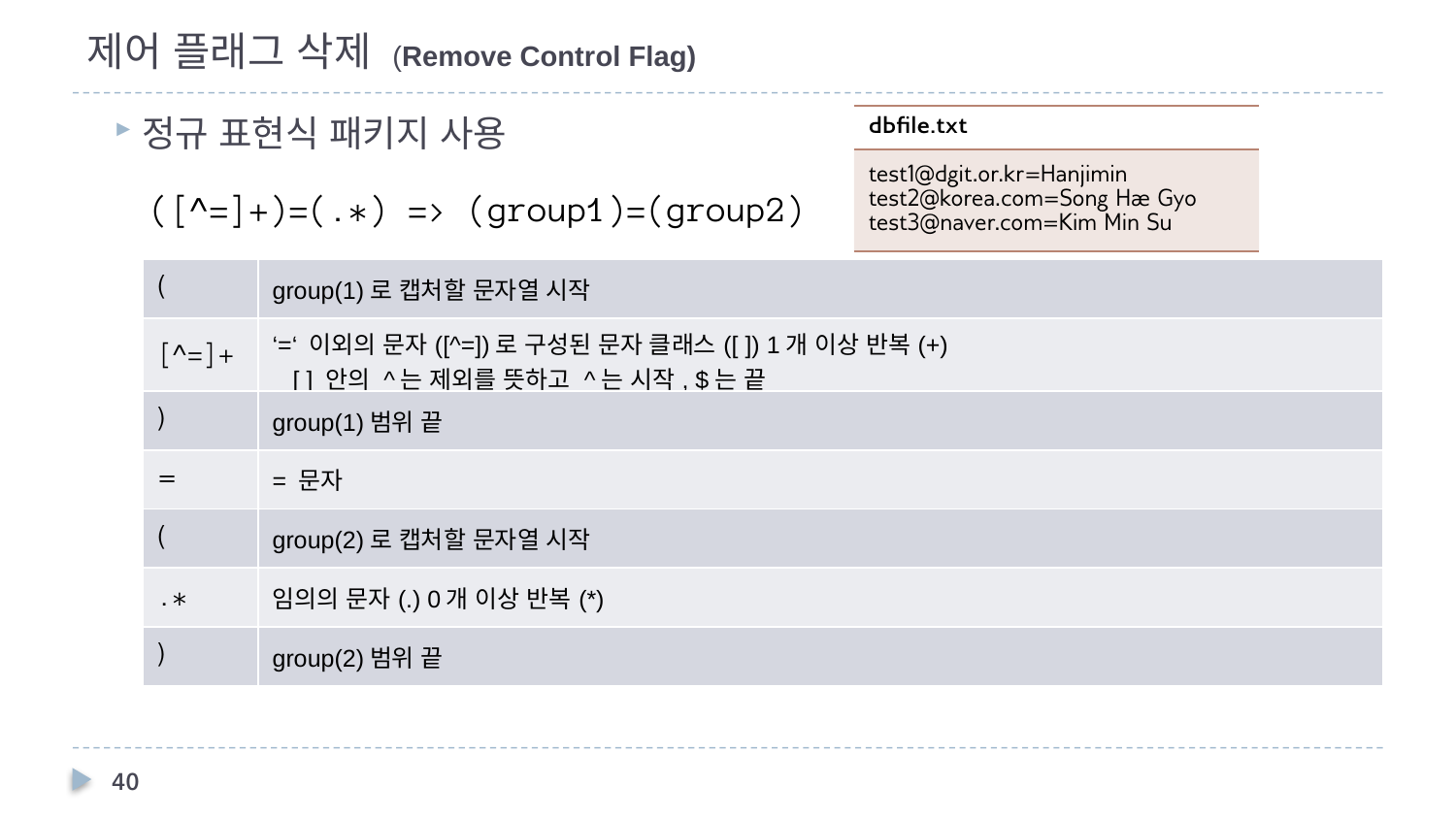

# 제어 플래그 삭제 (Remove Control Flag)
정규 표현식 패키지 사용
| dbfile.txt |
| --- |
| test1@dgit.or.kr=Hanjimin test2@korea.com=Song Hae Gyo test3@naver.com=Kim Min Su |
([^=]+)=(.*) => (group1)=(group2)
| ( | group(1)로 캡처할 문자열 시작 |
| --- | --- |
| [^=]+ | ‘=‘ 이외의 문자([^=])로 구성된 문자 클래스([ ]) 1개 이상 반복(+) [ ] 안의 ^는 제외를 뜻하고 ^는 시작, $는 끝 |
| ) | group(1)범위 끝 |
| = | = 문자 |
| ( | group(2)로 캡처할 문자열 시작 |
| .\* | 임의의 문자(.) 0개 이상 반복(\*) |
| ) | group(2)범위 끝 |
40